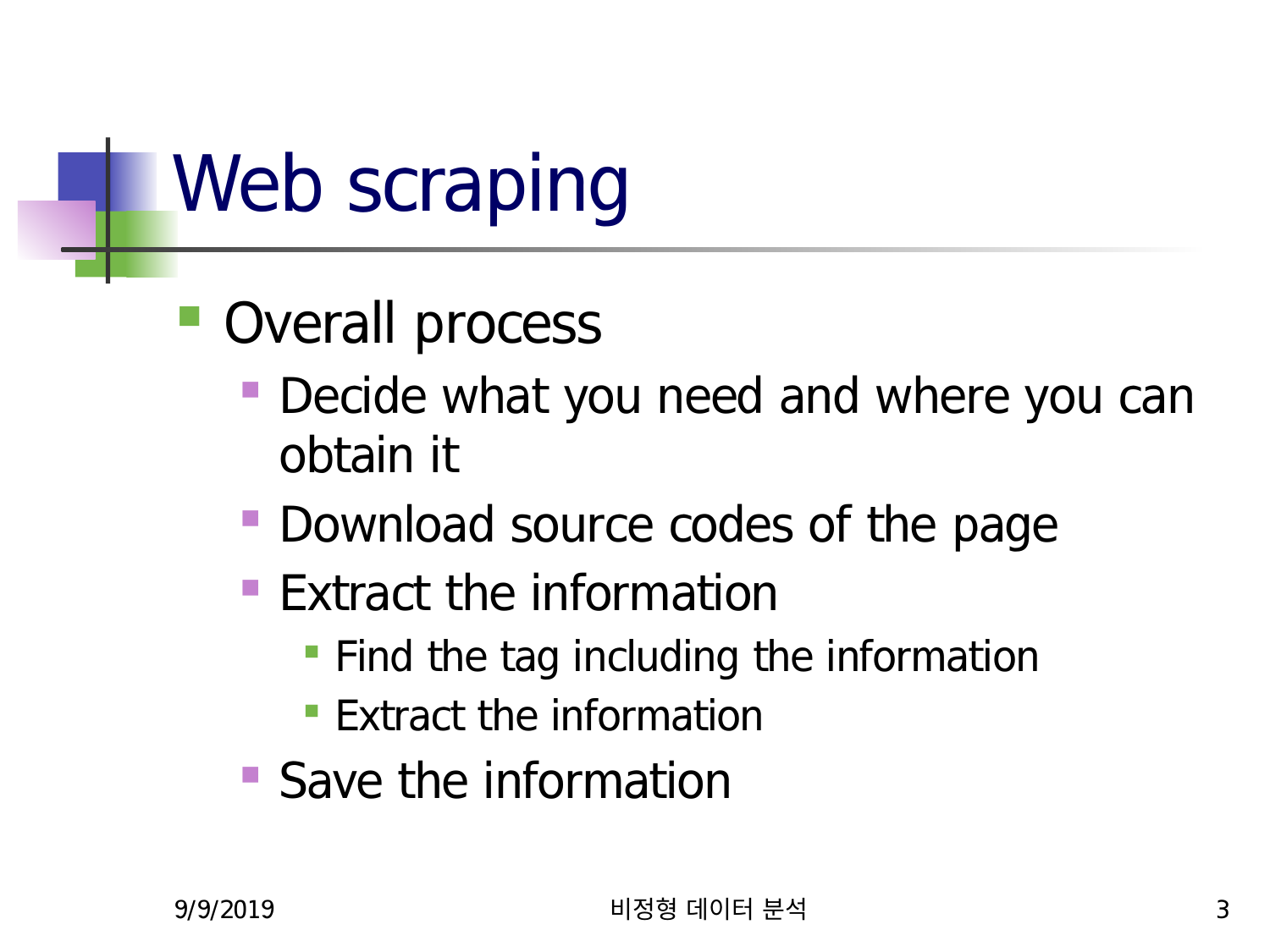

# Web scraping
Overall process
Decide what you need and where you can obtain it
Download source codes of the page
Extract the information
Find the tag including the information
Extract the information
Save the information
9/9/2019
비정형 데이터 분석
3